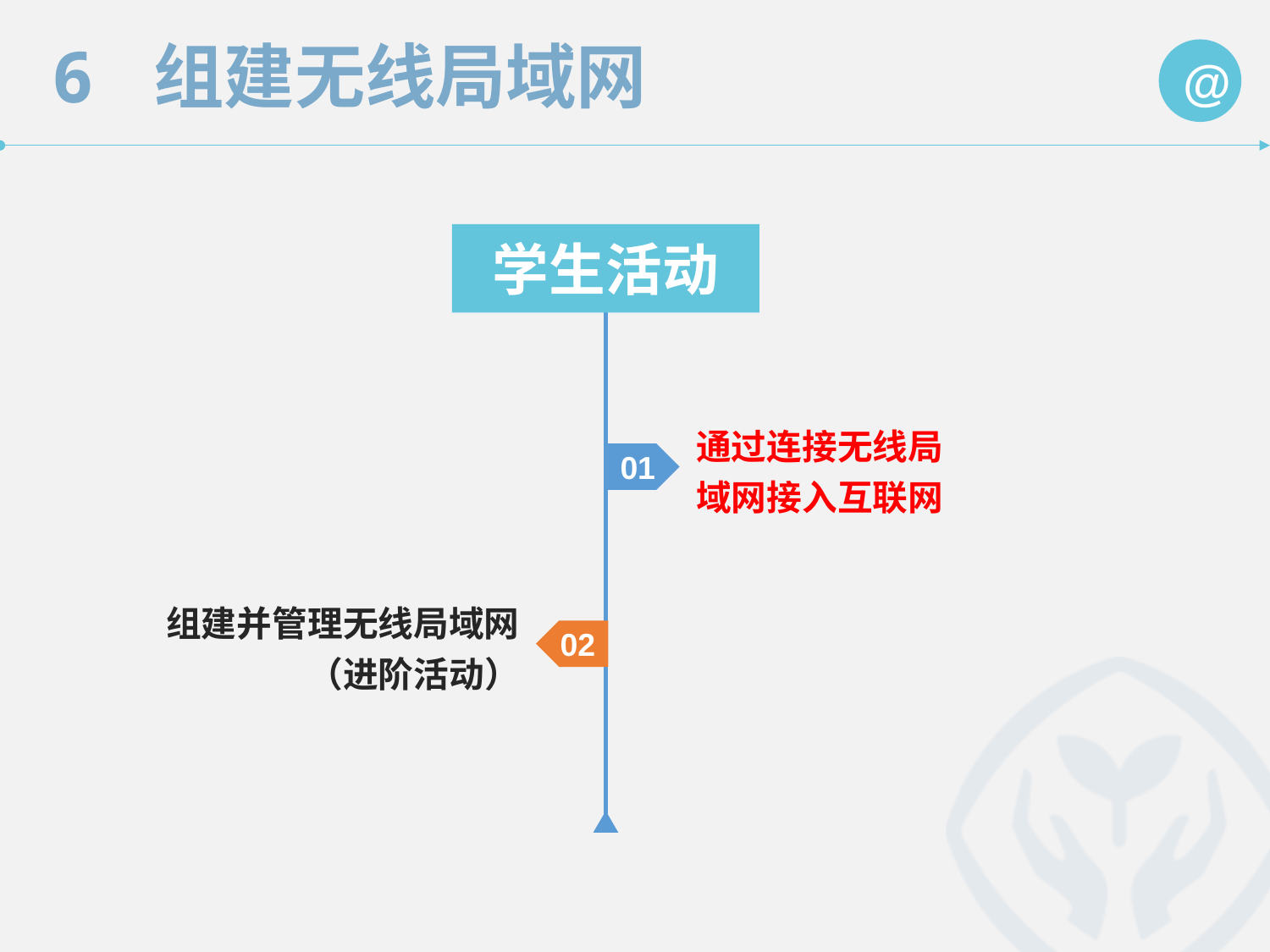

学生活动
通过连接无线局域网接入互联网
01
组建并管理无线局域网
（进阶活动）
02